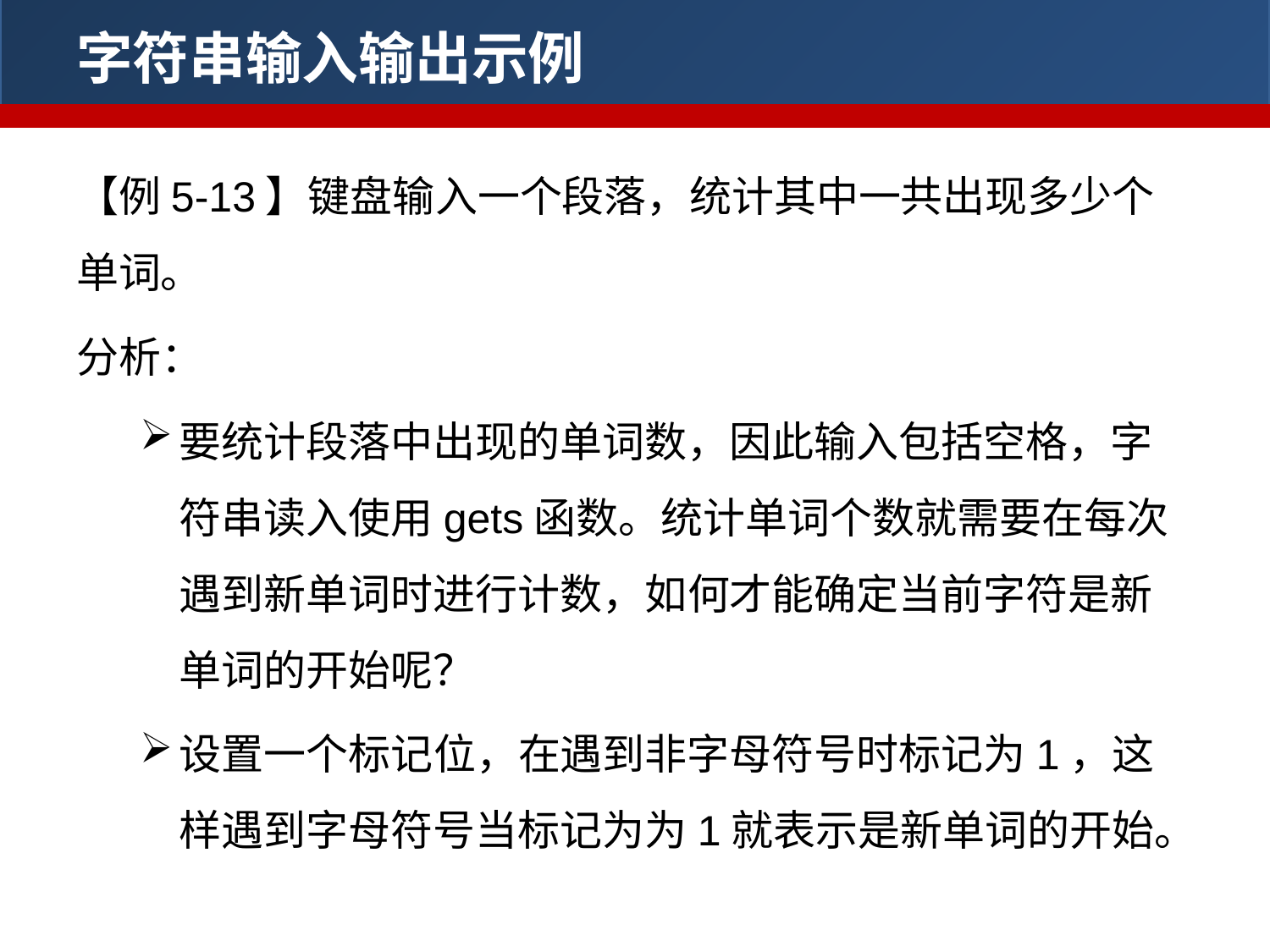

字符串输入输出示例

【例5-13】键盘输入一个段落，统计其中一共出现多少个单词。
分析：
要统计段落中出现的单词数，因此输入包括空格，字符串读入使用gets函数。统计单词个数就需要在每次遇到新单词时进行计数，如何才能确定当前字符是新单词的开始呢？
设置一个标记位，在遇到非字母符号时标记为1，这样遇到字母符号当标记为为1就表示是新单词的开始。